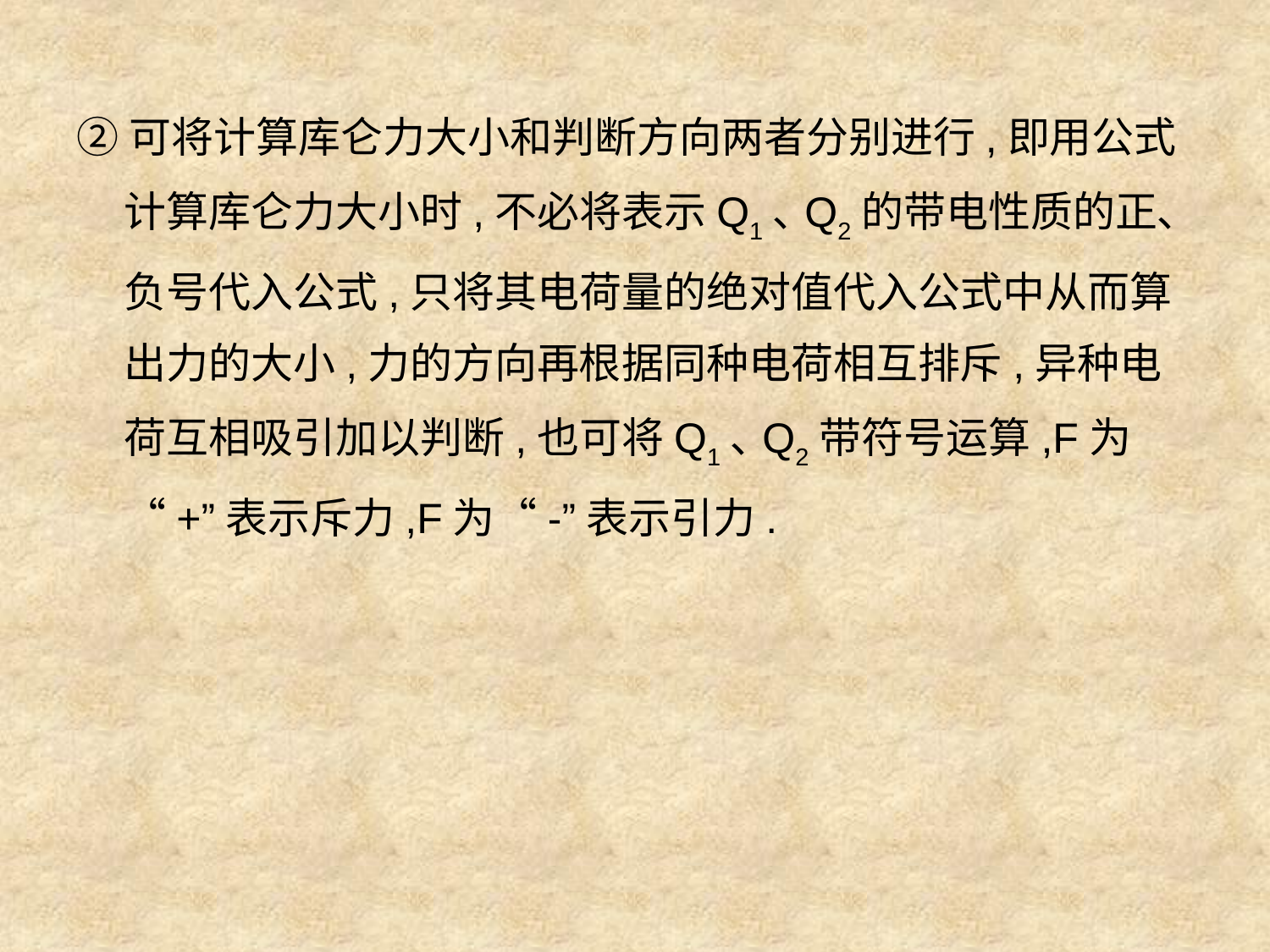

②可将计算库仑力大小和判断方向两者分别进行,即用公式计算库仑力大小时,不必将表示Q1､Q2的带电性质的正､负号代入公式,只将其电荷量的绝对值代入公式中从而算出力的大小,力的方向再根据同种电荷相互排斥,异种电荷互相吸引加以判断,也可将Q1､Q2带符号运算,F为“+”表示斥力,F为“-”表示引力.